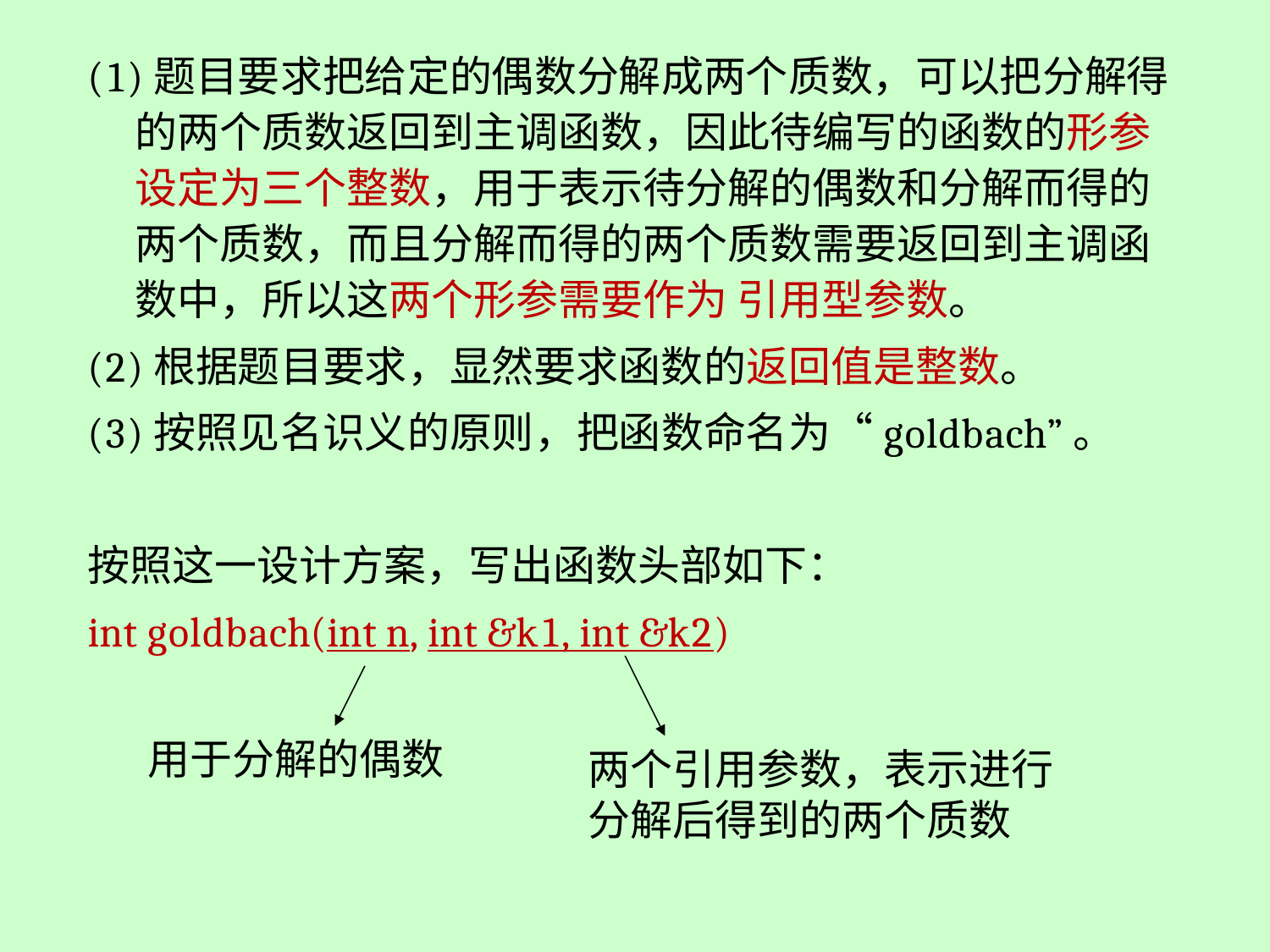

(1)题目要求把给定的偶数分解成两个质数，可以把分解得的两个质数返回到主调函数，因此待编写的函数的形参设定为三个整数，用于表示待分解的偶数和分解而得的两个质数，而且分解而得的两个质数需要返回到主调函数中，所以这两个形参需要作为 引用型参数。
(2)根据题目要求，显然要求函数的返回值是整数。
(3)按照见名识义的原则，把函数命名为“goldbach”。

按照这一设计方案，写出函数头部如下：
int goldbach(int n, int &k1, int &k2)

用于分解的偶数
两个引用参数，表示进行分解后得到的两个质数
77